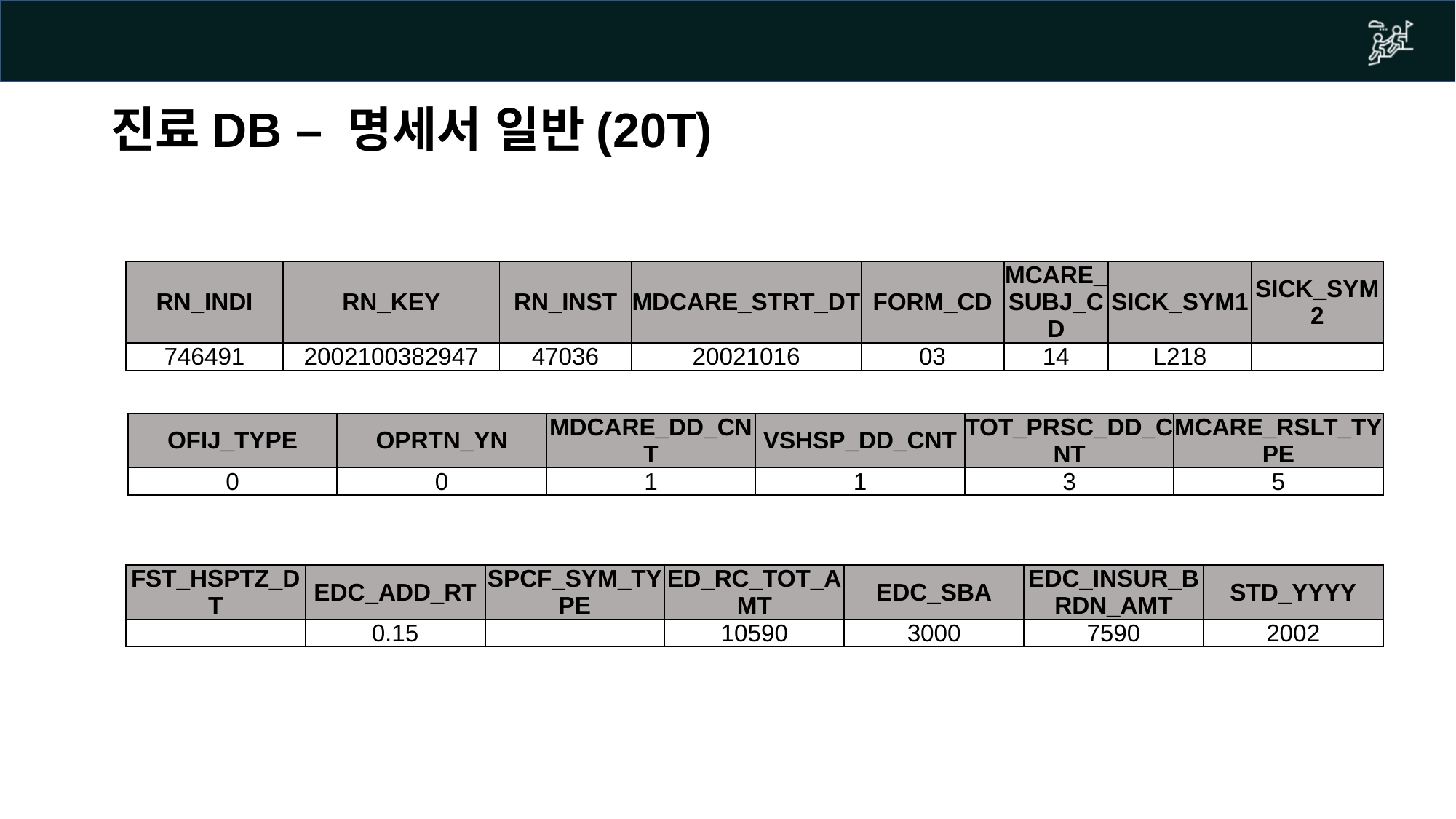

# 진료DB – 명세서 일반(20T)
| RN\_INDI | RN\_KEY | RN\_INST | MDCARE\_STRT\_DT | FORM\_CD | MCARE\_SUBJ\_CD | SICK\_SYM1 | SICK\_SYM2 |
| --- | --- | --- | --- | --- | --- | --- | --- |
| 746491 | 2002100382947 | 47036 | 20021016 | 03 | 14 | L218 |  |
| OFIJ\_TYPE | OPRTN\_YN | MDCARE\_DD\_CNT | VSHSP\_DD\_CNT | TOT\_PRSC\_DD\_CNT | MCARE\_RSLT\_TYPE |
| --- | --- | --- | --- | --- | --- |
| 0 | 0 | 1 | 1 | 3 | 5 |
| FST\_HSPTZ\_DT | EDC\_ADD\_RT | SPCF\_SYM\_TYPE | ED\_RC\_TOT\_AMT | EDC\_SBA | EDC\_INSUR\_BRDN\_AMT | STD\_YYYY |
| --- | --- | --- | --- | --- | --- | --- |
|  | 0.15 |  | 10590 | 3000 | 7590 | 2002 |